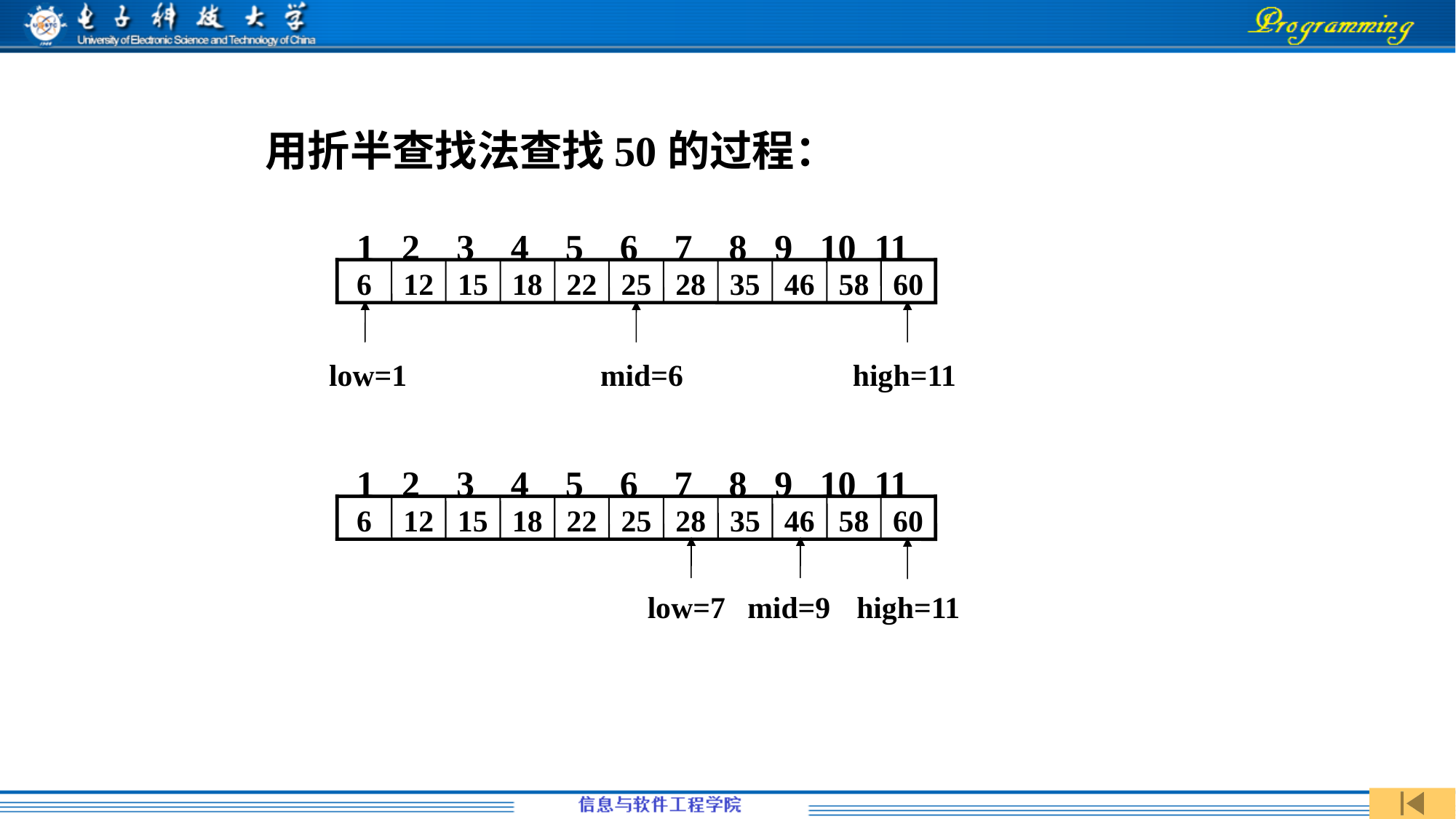

用折半查找法查找50的过程：
   1   2    3    4    5    6    7    8   9   10  11
6

12

15

18

22

25

28

35

46

58

60

high=11
low=1
mid=6
   1   2    3    4    5    6    7    8   9   10  11
6

12

15

18

22

25

28

35

46

58

60

low=7
mid=9
high=11